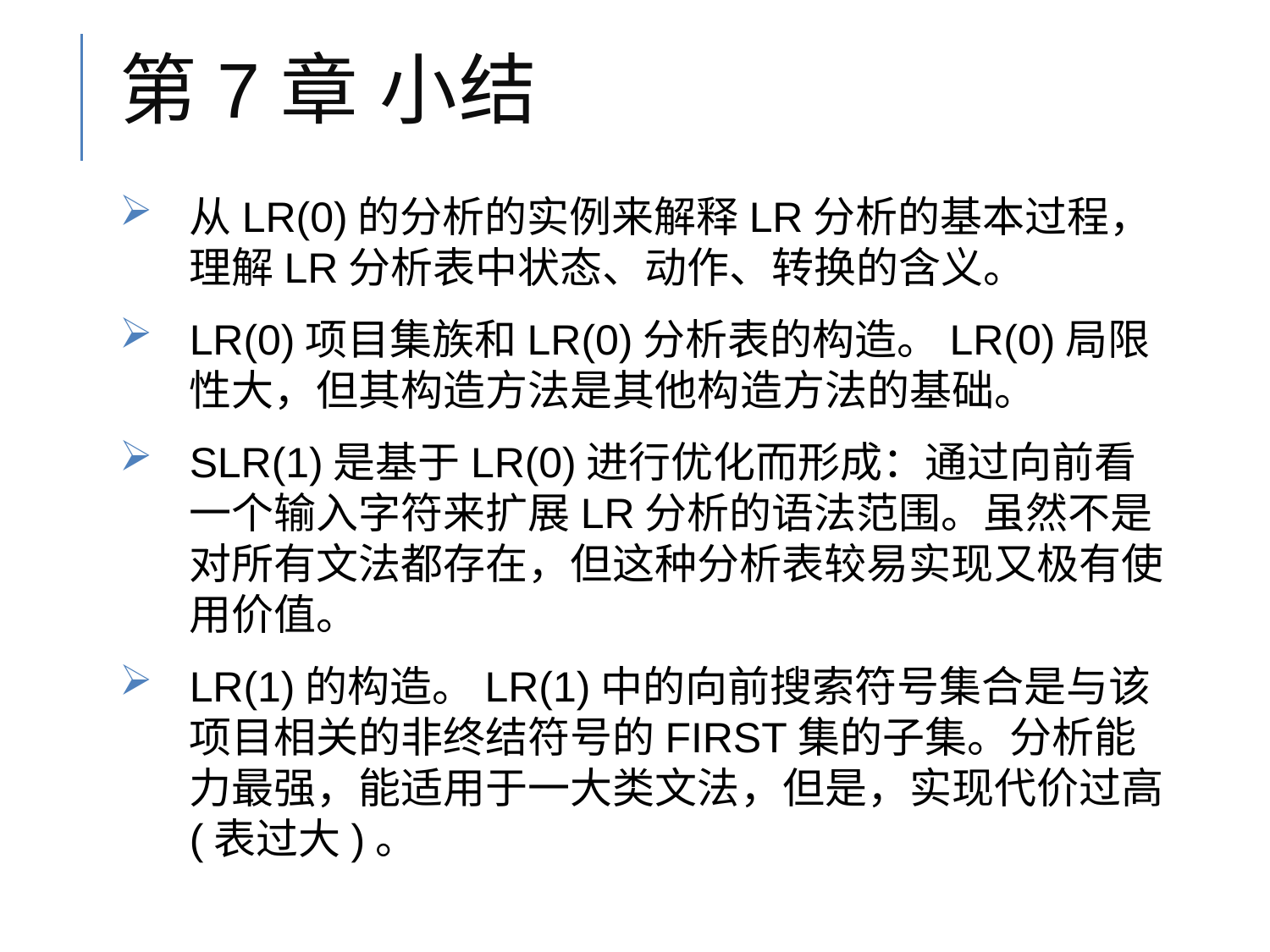

# 第7章 小结
从LR(0)的分析的实例来解释LR分析的基本过程，理解LR分析表中状态、动作、转换的含义。
LR(0)项目集族和LR(0)分析表的构造。LR(0)局限性大，但其构造方法是其他构造方法的基础。
SLR(1)是基于LR(0)进行优化而形成：通过向前看一个输入字符来扩展LR分析的语法范围。虽然不是对所有文法都存在，但这种分析表较易实现又极有使用价值。
LR(1)的构造。LR(1)中的向前搜索符号集合是与该项目相关的非终结符号的FIRST集的子集。分析能力最强，能适用于一大类文法，但是，实现代价过高(表过大)。
88